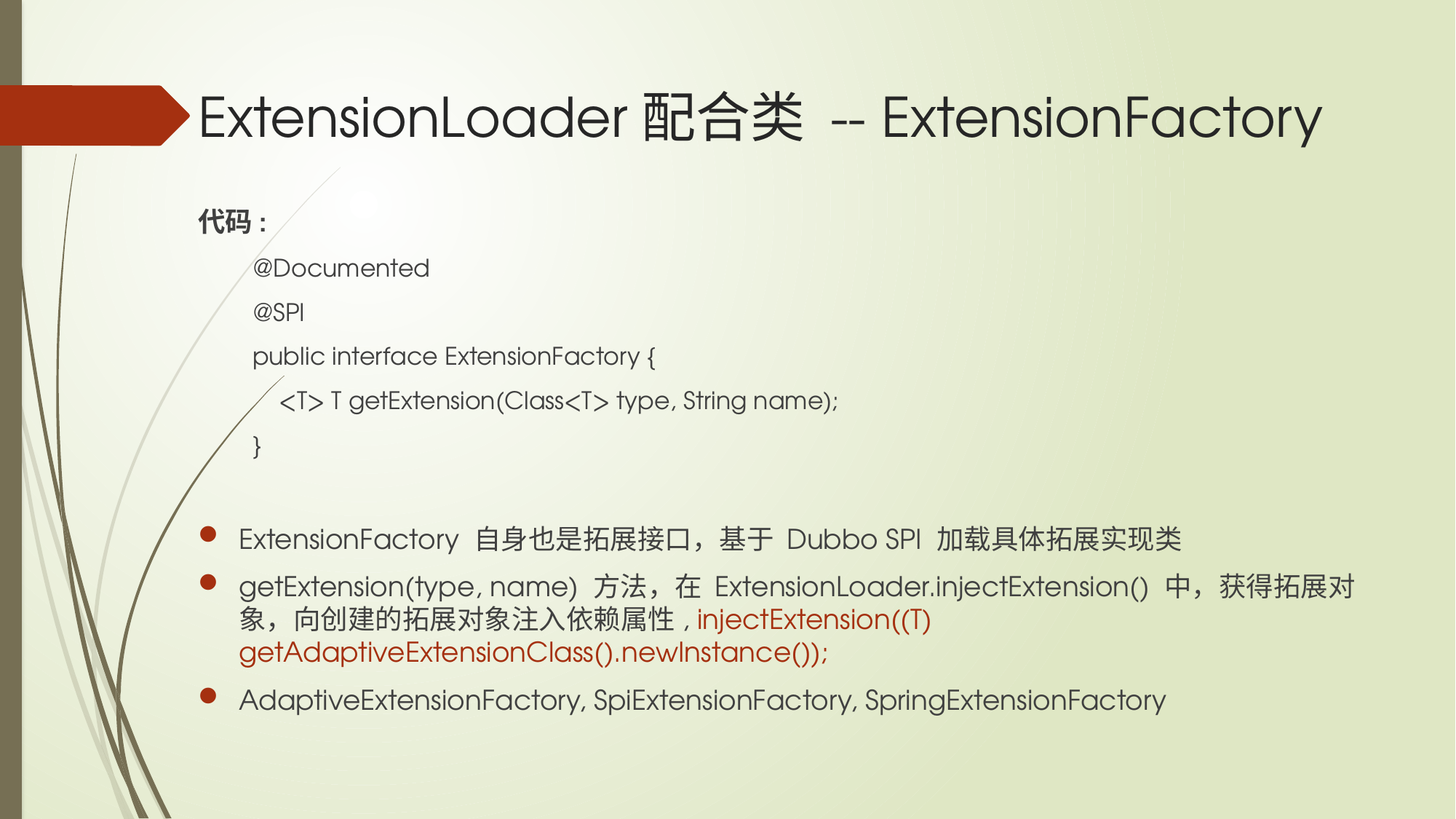

# ExtensionLoader配合类 -- ExtensionFactory
代码:
@Documented
@SPI
public interface ExtensionFactory {
    <T> T getExtension(Class<T> type, String name);
}

ExtensionFactory 自身也是拓展接口，基于 Dubbo SPI 加载具体拓展实现类
getExtension(type, name) 方法，在 ExtensionLoader.injectExtension() 中，获得拓展对象，向创建的拓展对象注入依赖属性, injectExtension((T) getAdaptiveExtensionClass().newInstance());
AdaptiveExtensionFactory, SpiExtensionFactory, SpringExtensionFactory